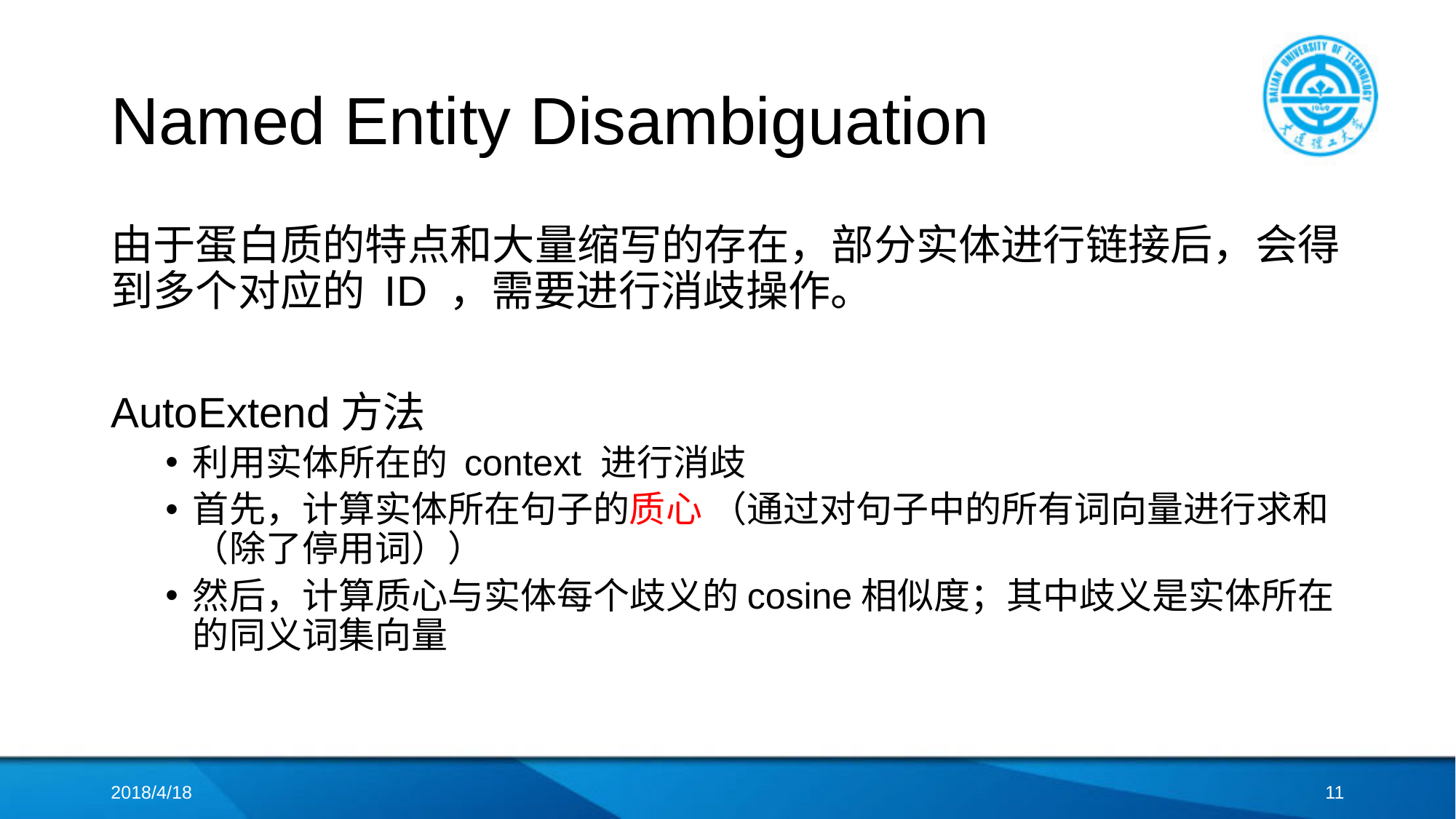

# Named Entity Disambiguation
由于蛋白质的特点和大量缩写的存在，部分实体进行链接后，会得到多个对应的 ID ，需要进行消歧操作。

AutoExtend方法
利用实体所在的 context 进行消歧
首先，计算实体所在句子的质心 （通过对句子中的所有词向量进行求和（除了停用词））
然后，计算质心与实体每个歧义的cosine相似度；其中歧义是实体所在的同义词集向量
2018/4/18
11